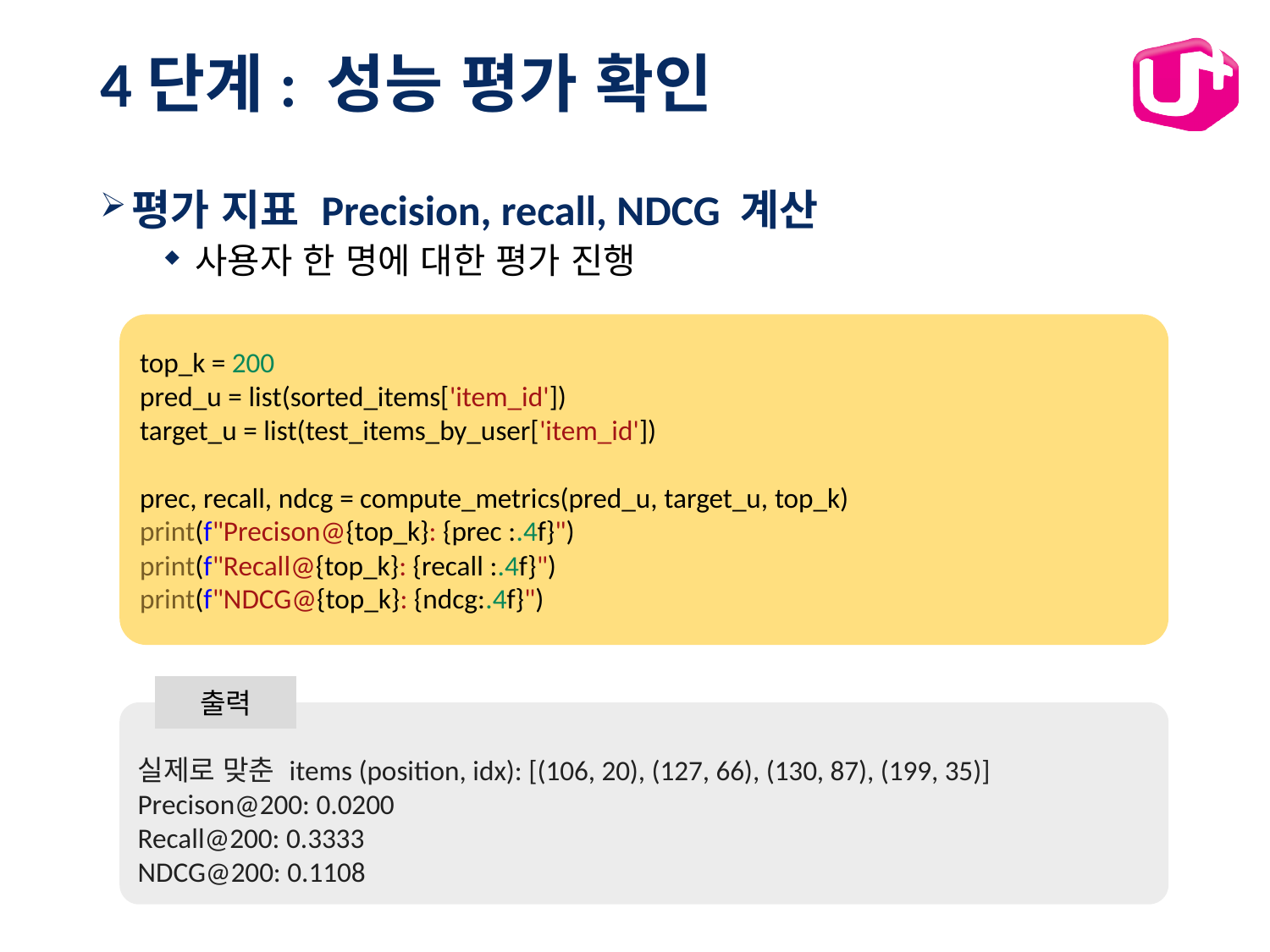

# 4단계: 성능 평가 확인
평가 지표 Precision, recall, NDCG 계산
사용자 한 명에 대한 평가 진행

top_k = 200
pred_u = list(sorted_items['item_id'])
target_u = list(test_items_by_user['item_id'])

prec, recall, ndcg = compute_metrics(pred_u, target_u, top_k)
print(f"Precison@{top_k}: {prec :.4f}")
print(f"Recall@{top_k}: {recall :.4f}")
print(f"NDCG@{top_k}: {ndcg:.4f}")
출력

실제로 맞춘 items (position, idx): [(106, 20), (127, 66), (130, 87), (199, 35)] Precison@200: 0.0200
Recall@200: 0.3333
NDCG@200: 0.1108